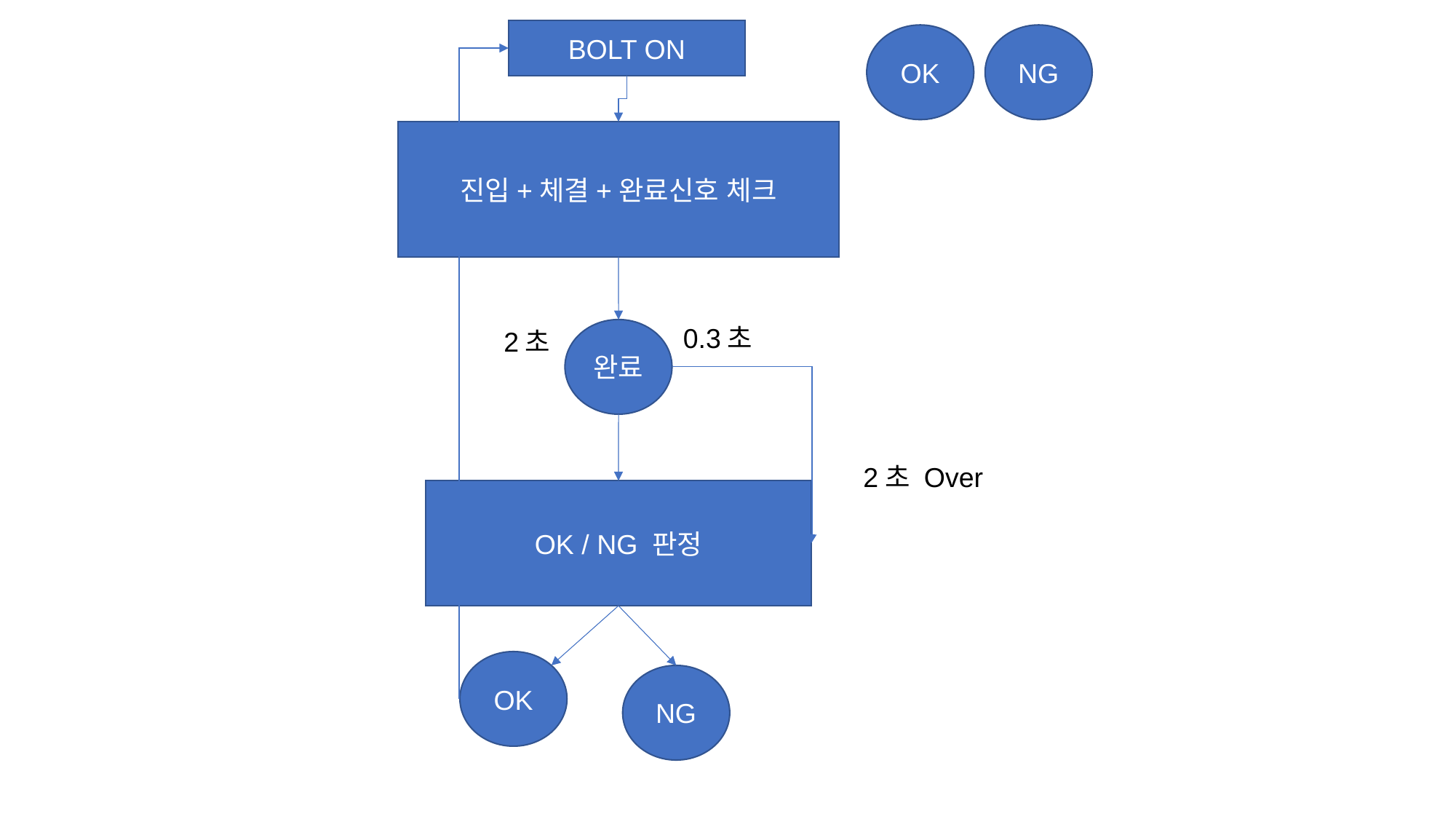

BOLT ON
OK
NG
진입+체결+완료신호 체크
0.3초
2초
완료
2초 Over
OK / NG 판정
OK
NG